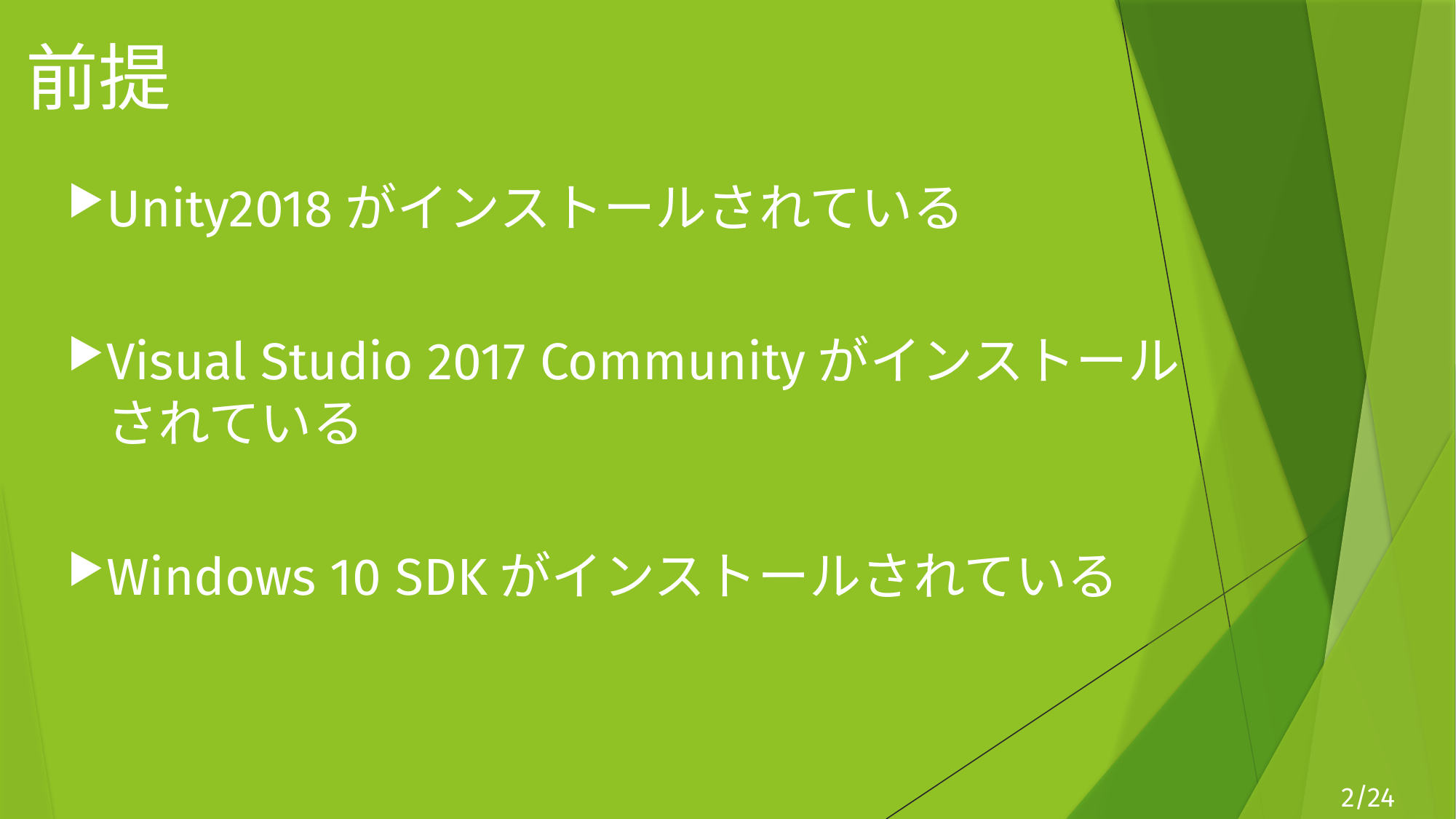

# 前提
Unity2018がインストールされている

Visual Studio 2017 Communityがインストールされている

Windows 10 SDKがインストールされている
2/24